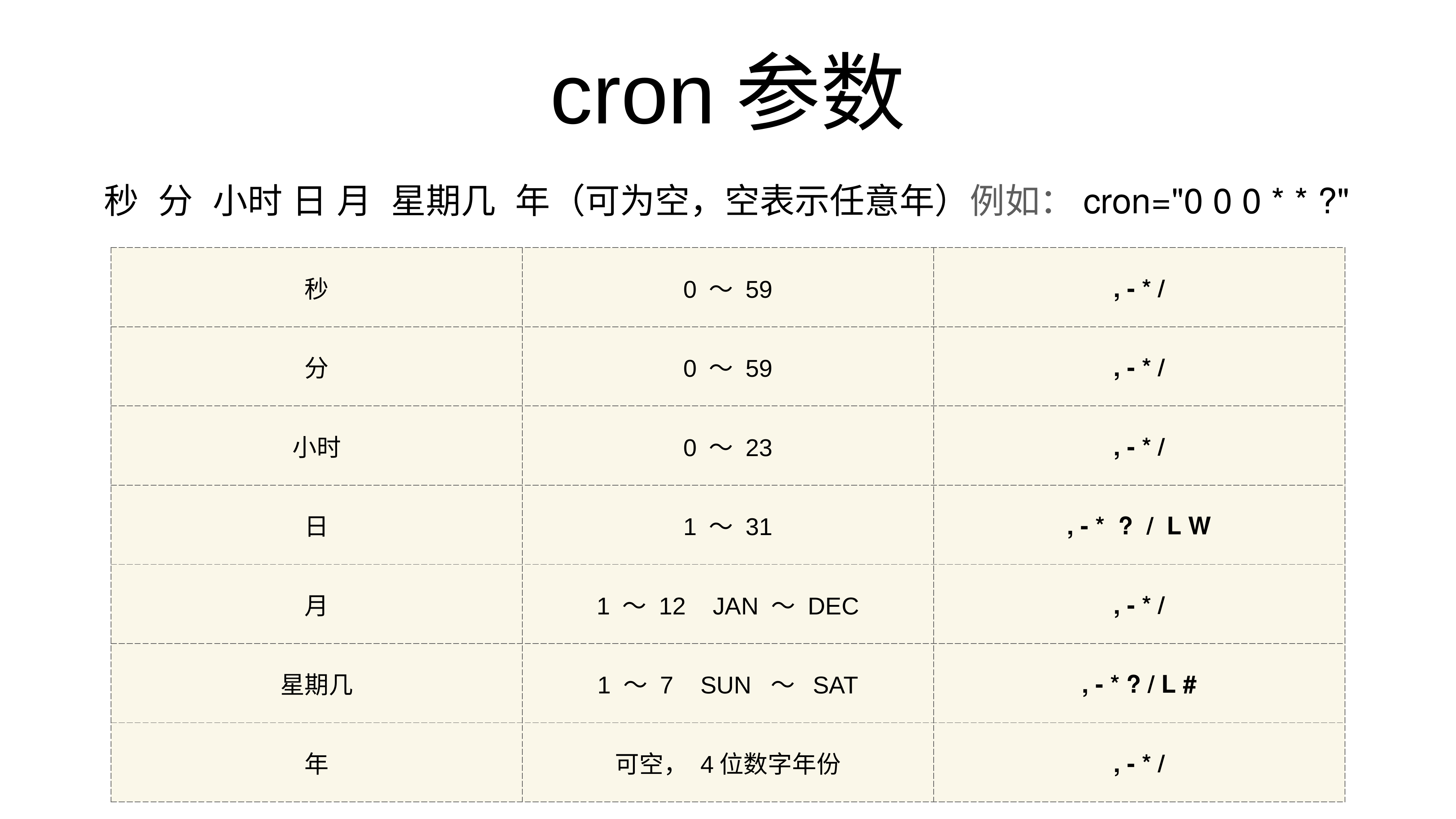

# cron参数
秒  分  小时 日 月  星期几  年（可为空，空表示任意年）例如：cron="0 0 0 * * ?"
| 秒 | 0 ～ 59 | , - \* / |
| --- | --- | --- |
| 分 | 0 ～ 59 | , - \* / |
| 小时 | 0 ～ 23 | , - \* / |
| 日 | 1 ～ 31 | , - \* ? / L W |
| 月 | 1 ～ 12 JAN ～ DEC | , - \* / |
| 星期几 | 1 ～ 7 SUN ～ SAT | , - \* ? / L # |
| 年 | 可空， 4位数字年份 | , - \* / |